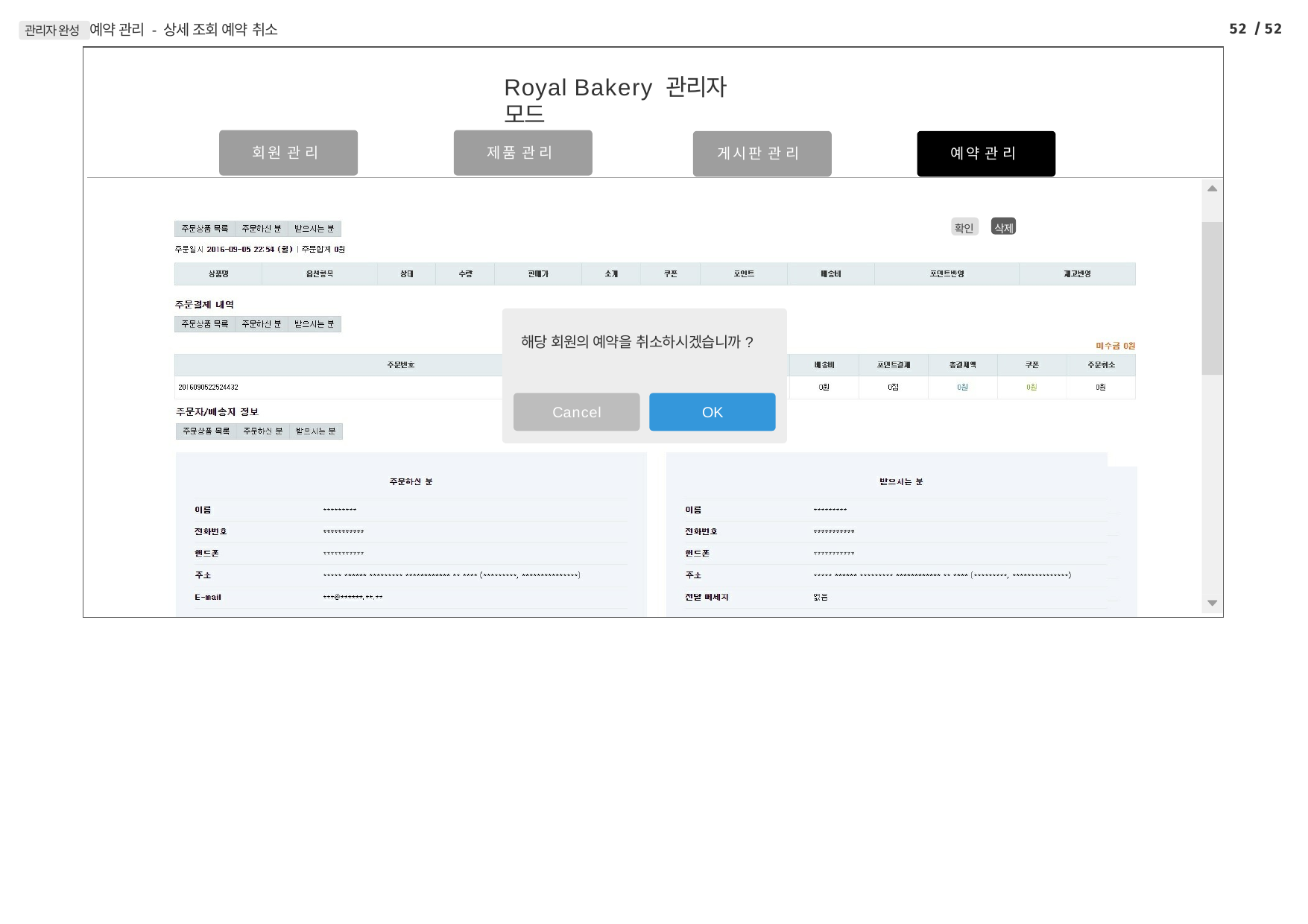

52 / 52
관리자 완성    예약 관리 - 상세 조회 예약 취소

Royal Bakery 관리자 모드

회 원  관 리
제 품  관 리
게 시 판  관 리
예 약  관 리

확인	삭제

해당 회원의 예약을 취소하시겠습니까?

Cancel
OK